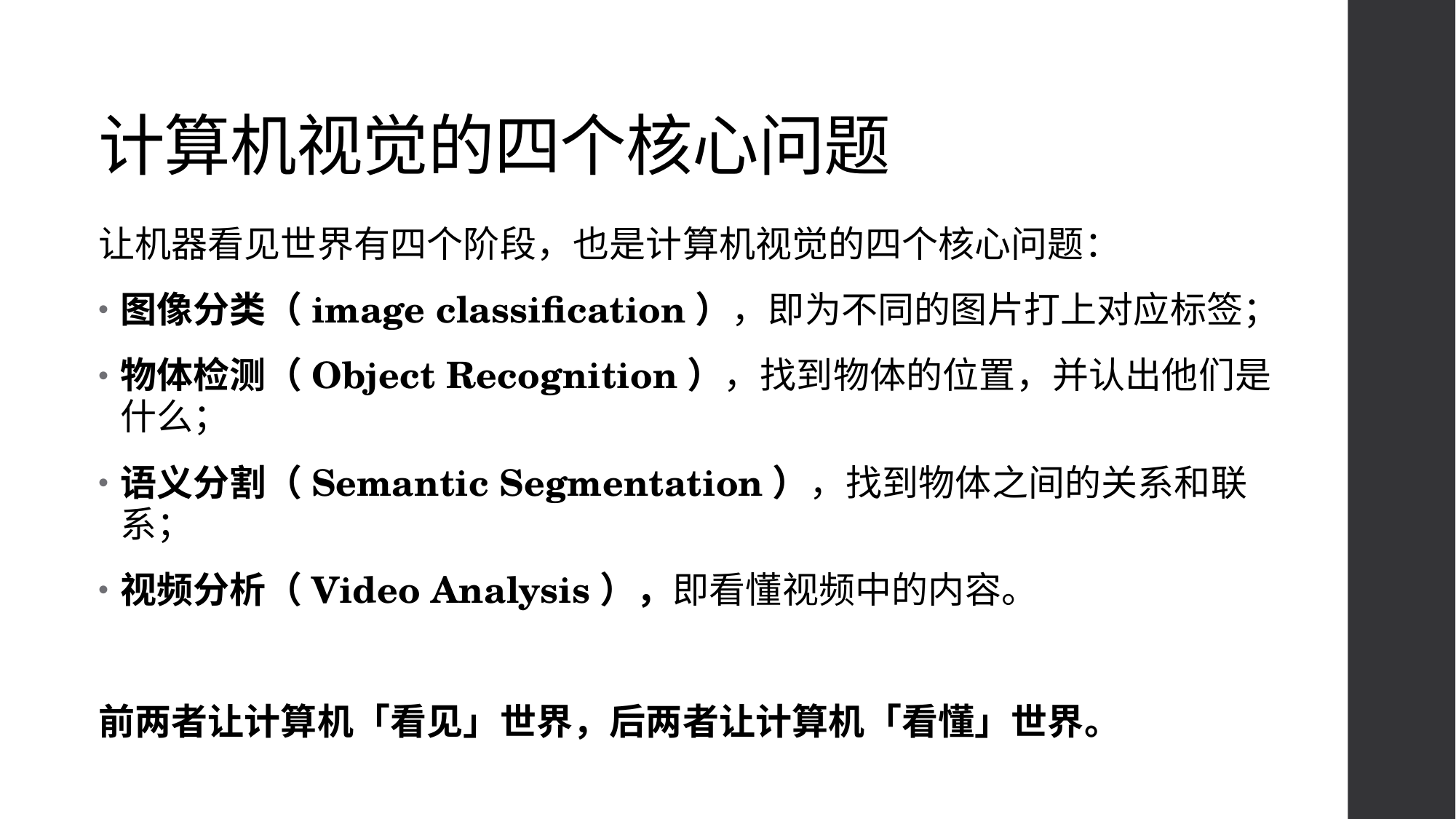

# 计算机视觉的四个核心问题
让机器看见世界有四个阶段，也是计算机视觉的四个核心问题：
图像分类（image classification），即为不同的图片打上对应标签；
物体检测（Object Recognition），找到物体的位置，并认出他们是什么；
语义分割（Semantic Segmentation），找到物体之间的关系和联系；
视频分析（Video Analysis），即看懂视频中的内容。

前两者让计算机「看见」世界，后两者让计算机「看懂」世界。